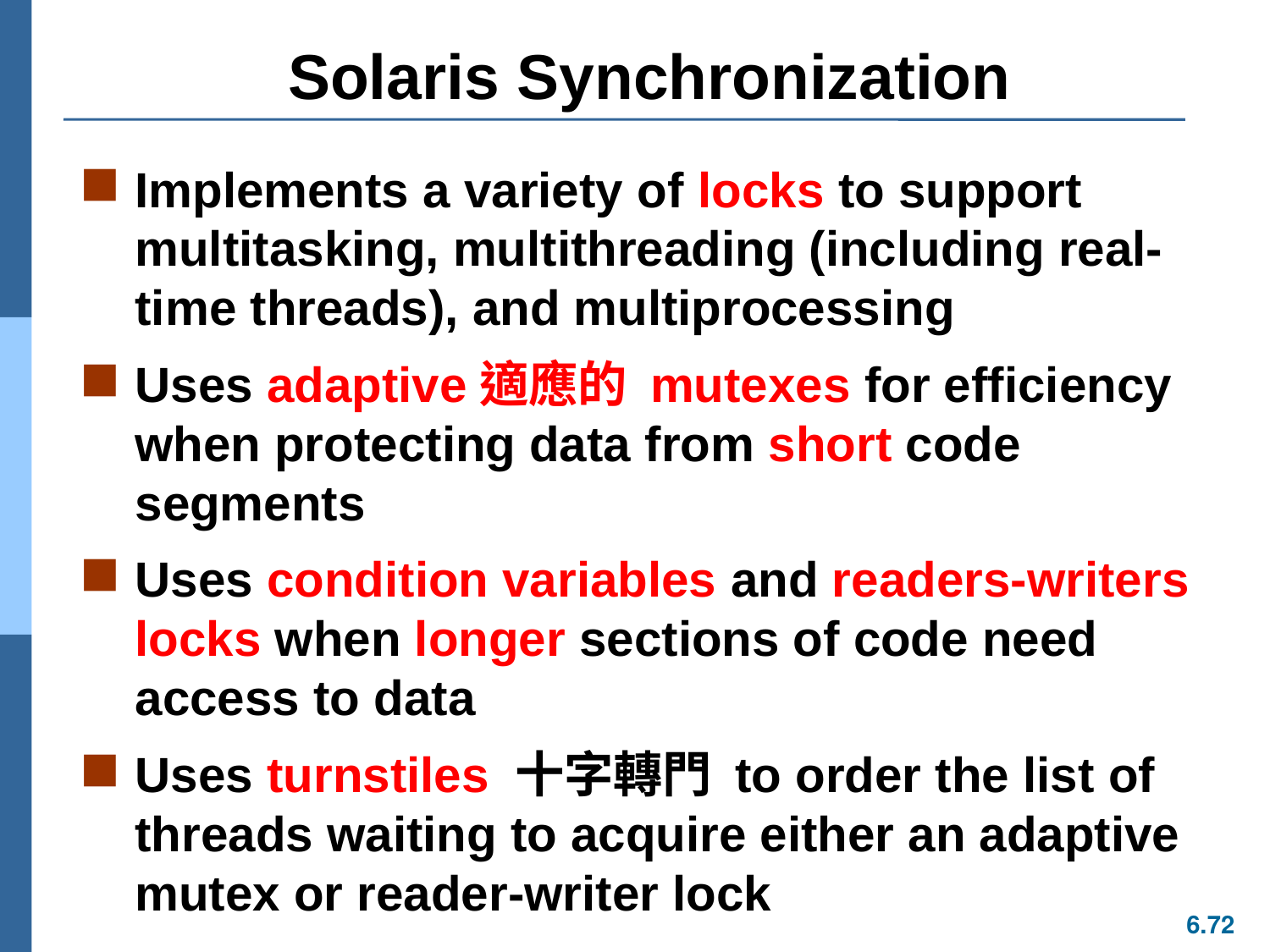

# Solaris Synchronization
Implements a variety of locks to support multitasking, multithreading (including real-time threads), and multiprocessing
Uses adaptive適應的 mutexes for efficiency when protecting data from short code segments
Uses condition variables and readers-writers locks when longer sections of code need access to data
Uses turnstiles 十字轉門 to order the list of threads waiting to acquire either an adaptive mutex or reader-writer lock